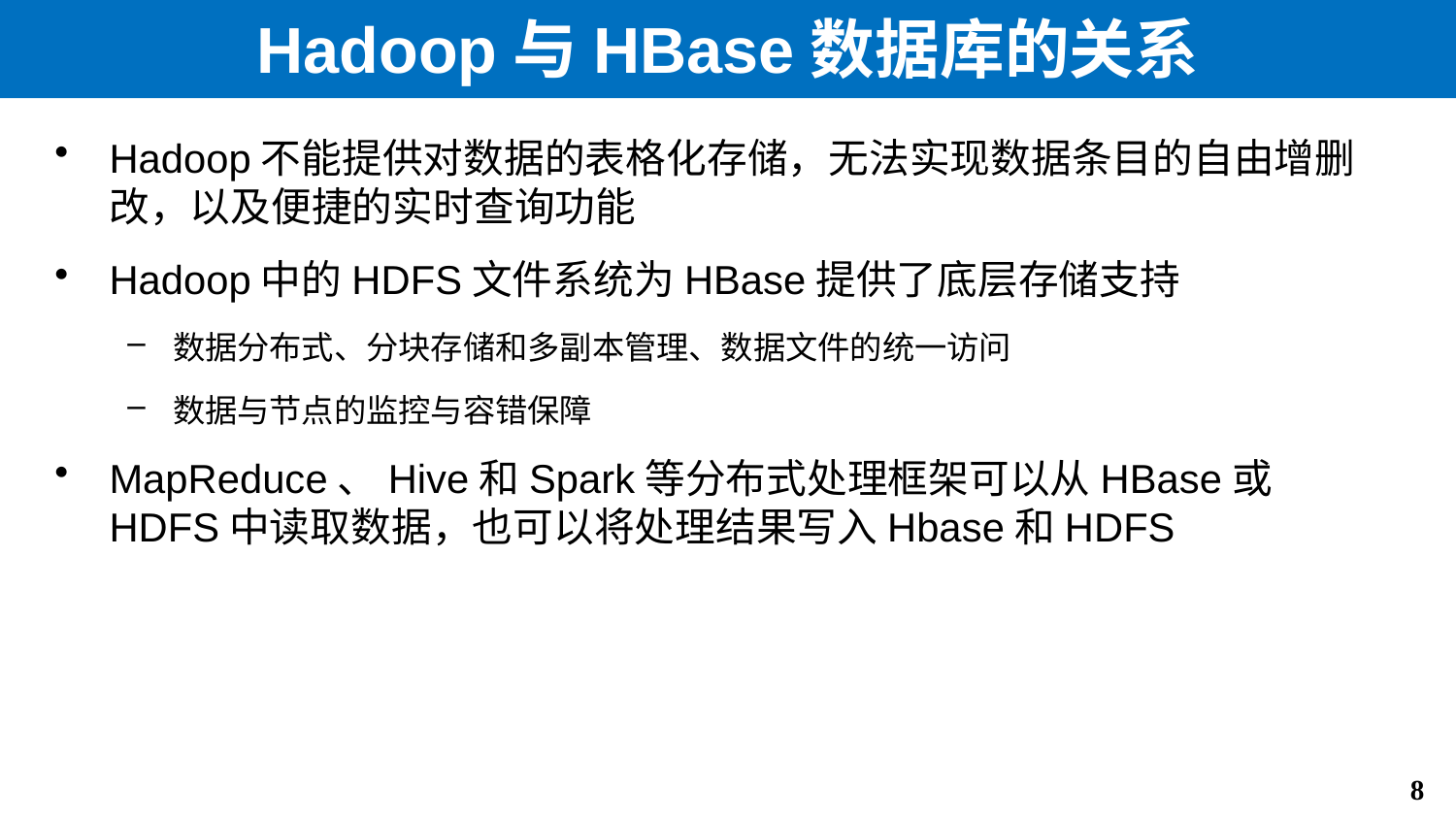

# Hadoop与HBase数据库的关系
Hadoop不能提供对数据的表格化存储，无法实现数据条目的自由增删改，以及便捷的实时查询功能
Hadoop中的HDFS文件系统为HBase提供了底层存储支持
数据分布式、分块存储和多副本管理、数据文件的统一访问
数据与节点的监控与容错保障
MapReduce、Hive和Spark等分布式处理框架可以从HBase或HDFS中读取数据，也可以将处理结果写入Hbase和HDFS